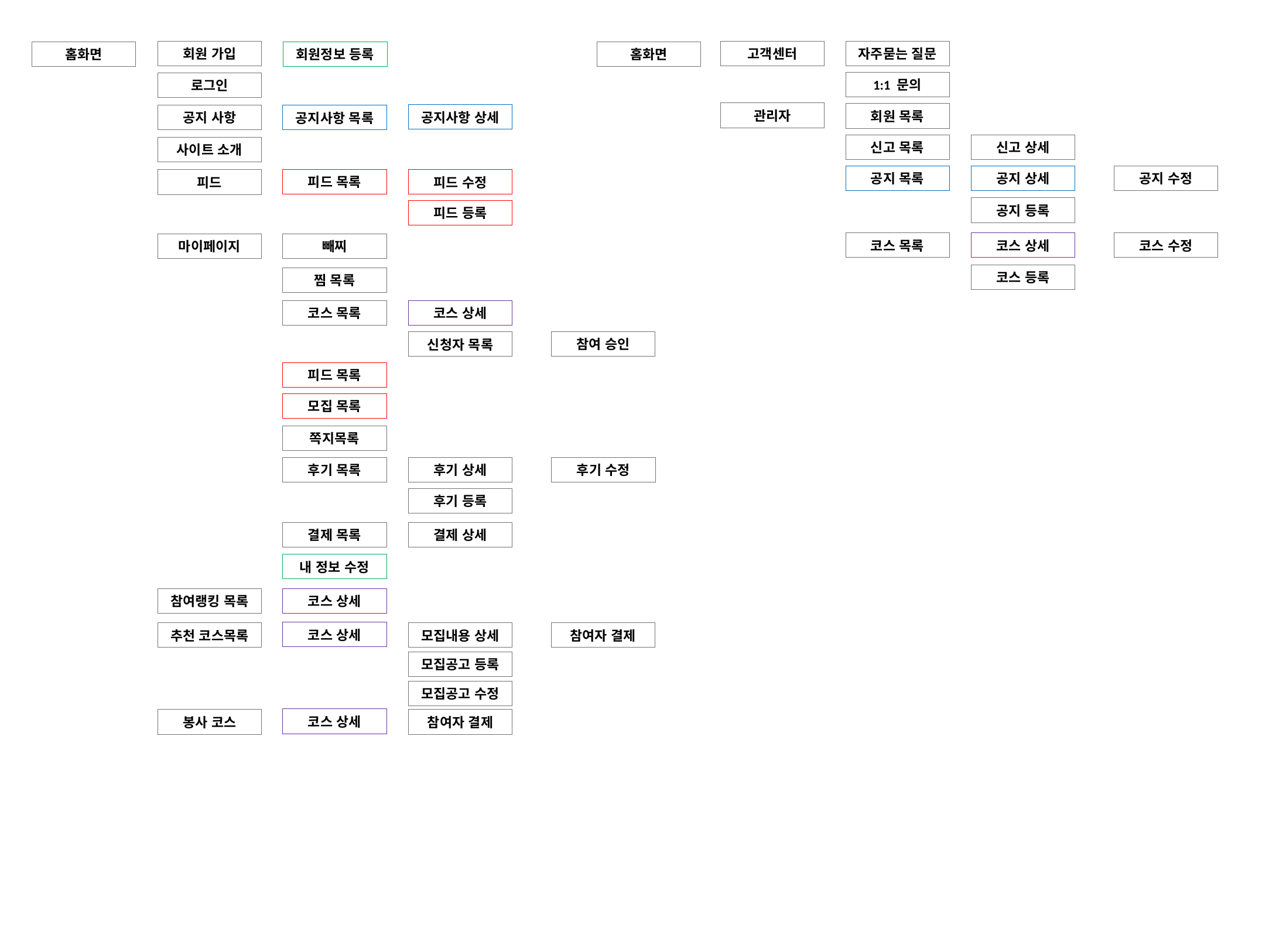

회원 가입
고객센터
자주묻는 질문
회원정보 등록
홈화면
홈화면
1:1 문의
로그인
관리자
회원 목록
공지사항 상세
공지 사항
공지사항 목록
신고 목록
신고 상세
사이트 소개
공지 목록
공지 상세
공지 수정
피드 목록
피드 수정
피드
공지 등록
피드 등록
코스 목록
코스 상세
코스 수정
빼찌
마이페이지
코스 등록
찜 목록
코스 목록
코스 상세
참여 승인
신청자 목록
피드 목록
모집 목록
쪽지목록
후기 목록
후기 상세
후기 수정
후기 등록
결제 목록
결제 상세
내 정보 수정
코스 상세
참여랭킹 목록
코스 상세
추천 코스목록
모집내용 상세
참여자 결제
모집공고 등록
모집공고 수정
코스 상세
봉사 코스
참여자 결제